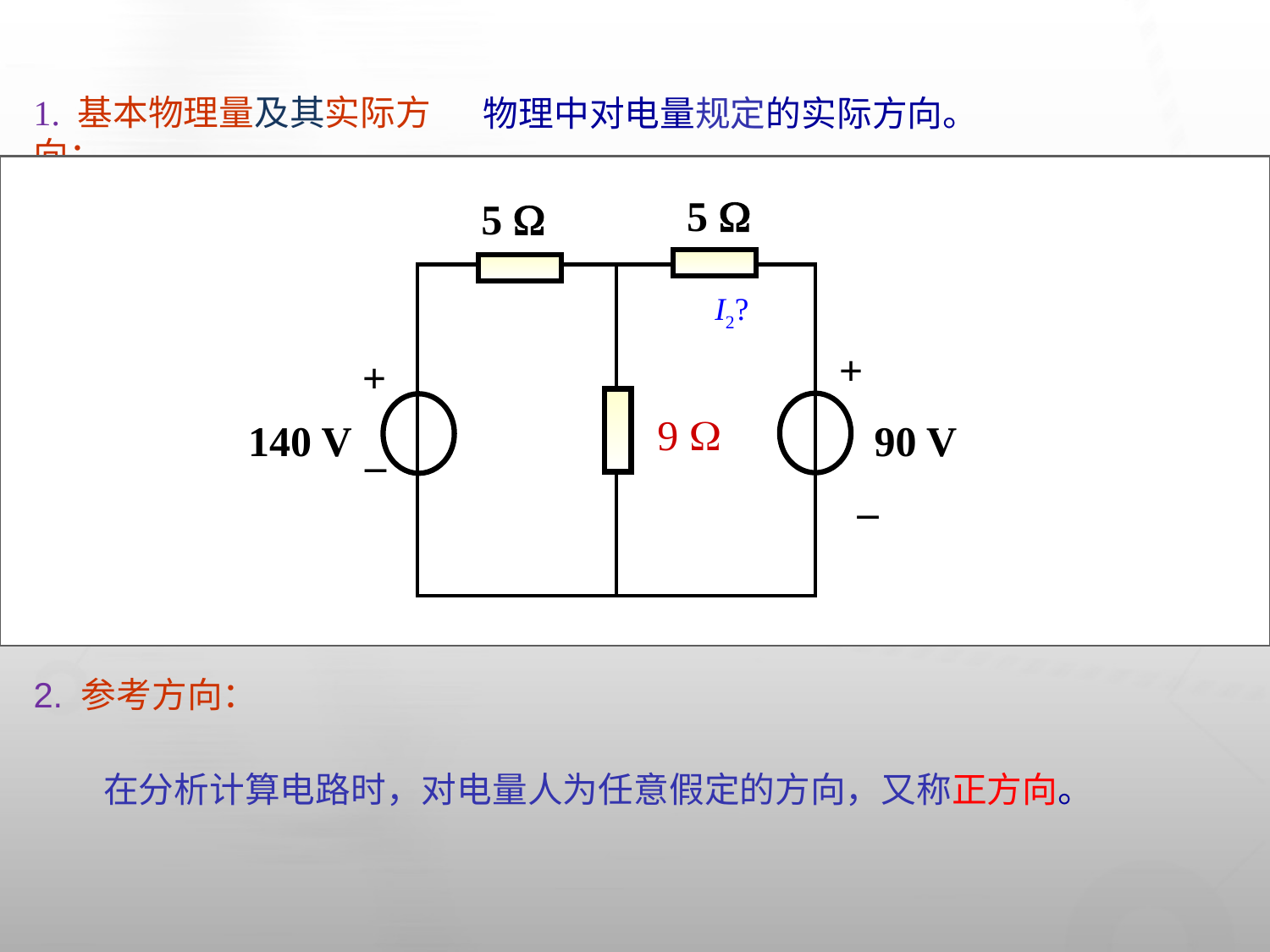

1. 基本物理量及其实际方向：
物理中对电量规定的实际方向。

5 Ω
5 Ω

+
+

140 V
90 V

_

_

+
E2

–
R0

+
E1
–

R

?

I
I = -3A
I2?
9 Ω
2. 参考方向：
在分析计算电路时，对电量人为任意假定的方向，又称正方向。